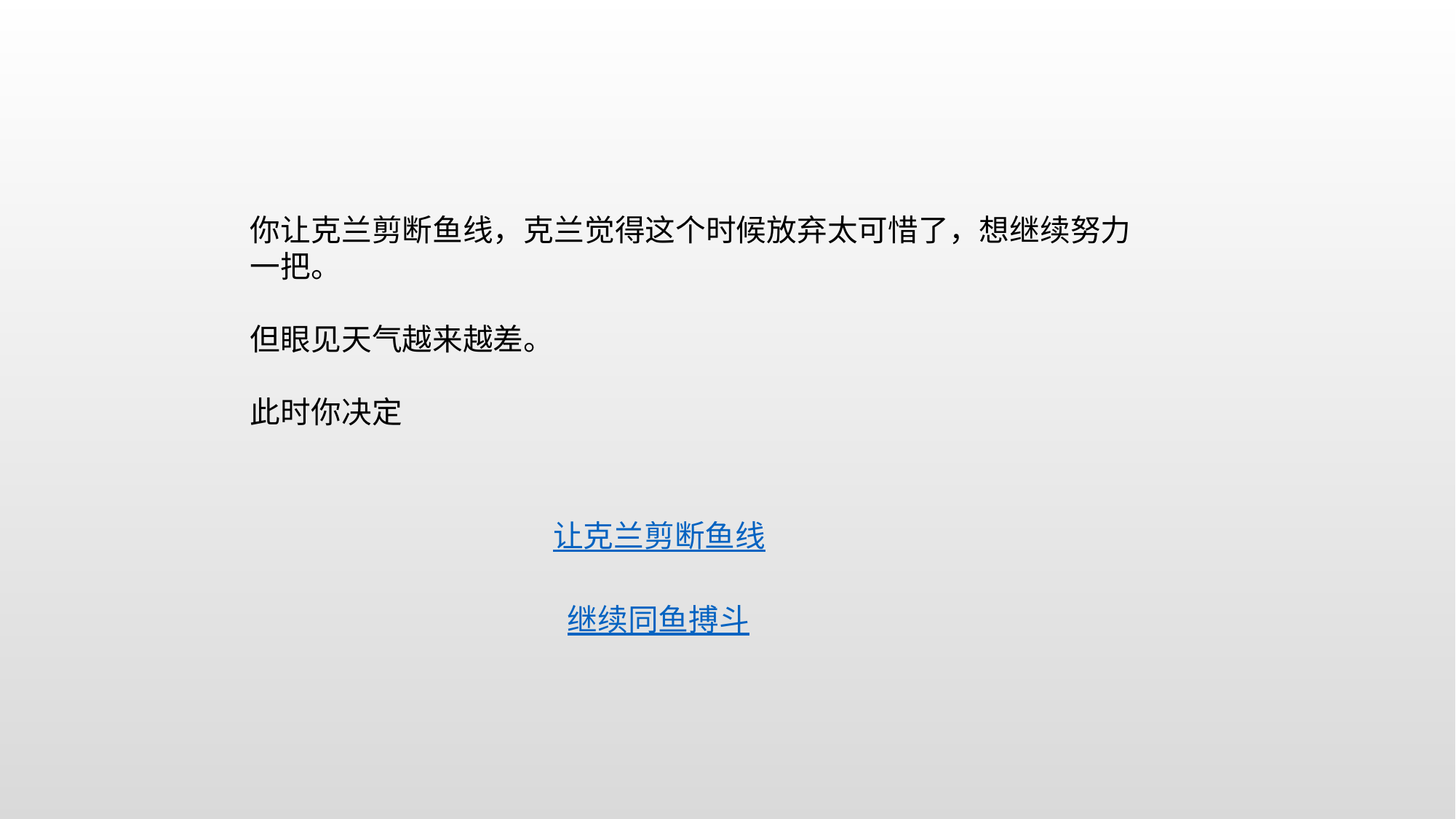

你让克兰剪断鱼线，克兰觉得这个时候放弃太可惜了，想继续努力一把。

但眼见天气越来越差。

此时你决定
让克兰剪断鱼线
继续同鱼搏斗